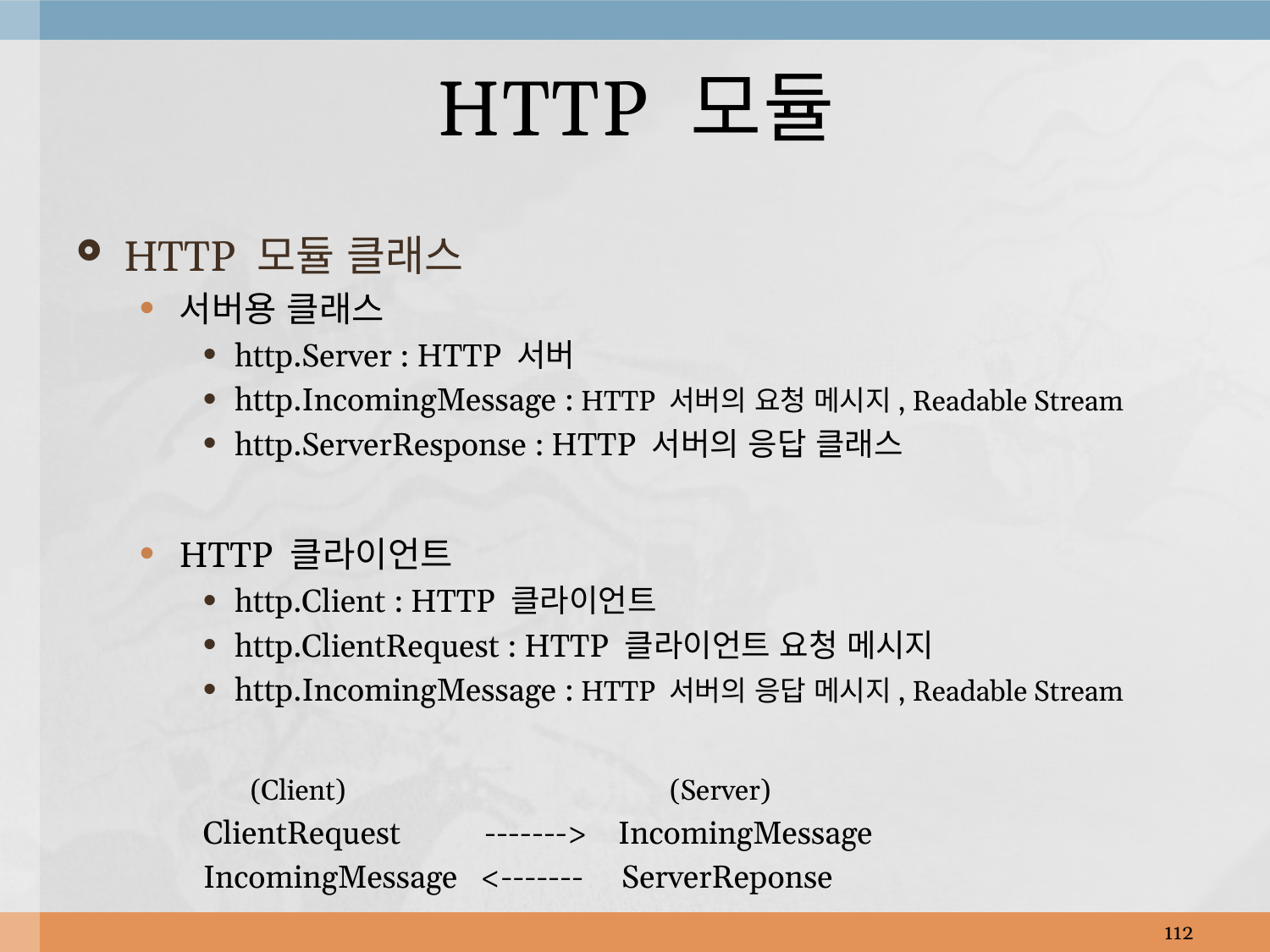

# HTTP 모듈
HTTP 모듈 클래스
서버용 클래스
http.Server : HTTP 서버
http.IncomingMessage : HTTP 서버의 요청 메시지, Readable Stream
http.ServerResponse : HTTP 서버의 응답 클래스

HTTP 클라이언트
http.Client : HTTP 클라이언트
http.ClientRequest : HTTP 클라이언트 요청 메시지
http.IncomingMessage : HTTP 서버의 응답 메시지, Readable Stream

       (Client)                                                (Server)
ClientRequest           ------->    IncomingMessage
IncomingMessage   <-------     ServerReponse
112